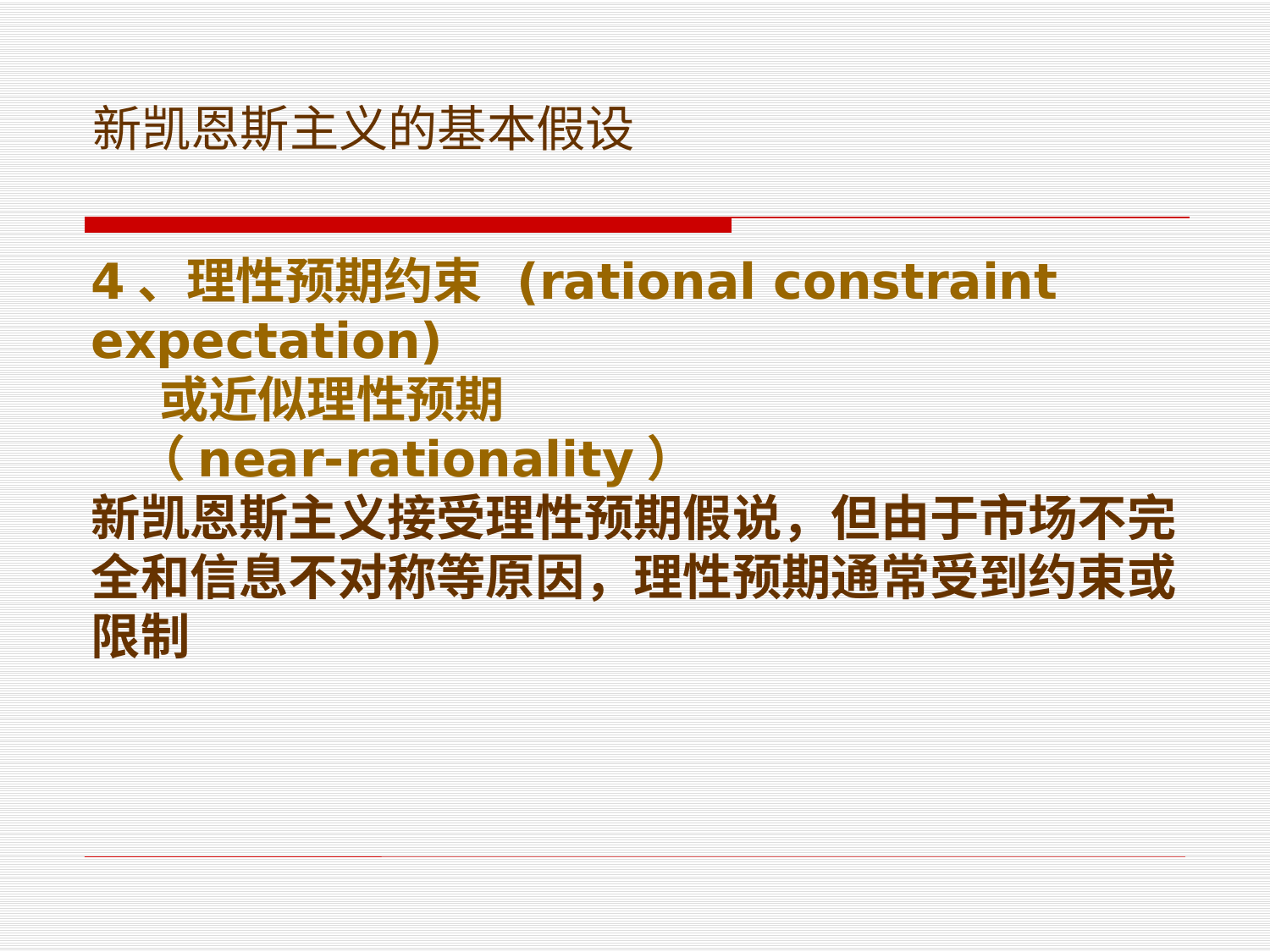

新凯恩斯主义的基本假设
4、理性预期约束  (rational constraint expectation)
     或近似理性预期
   （near-rationality）
新凯恩斯主义接受理性预期假说，但由于市场不完全和信息不对称等原因，理性预期通常受到约束或限制